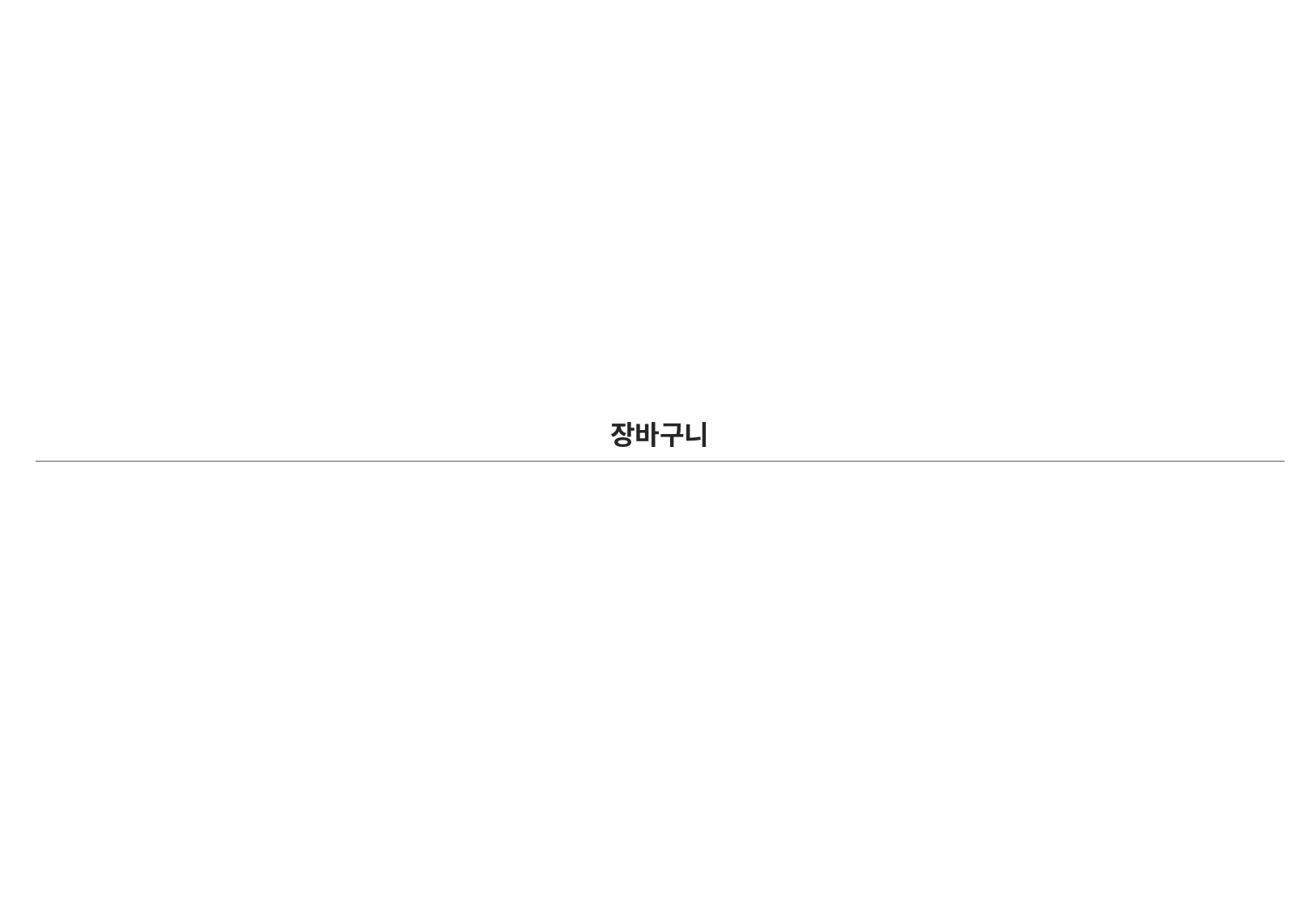

| 장바구니 |
| --- |
|  |